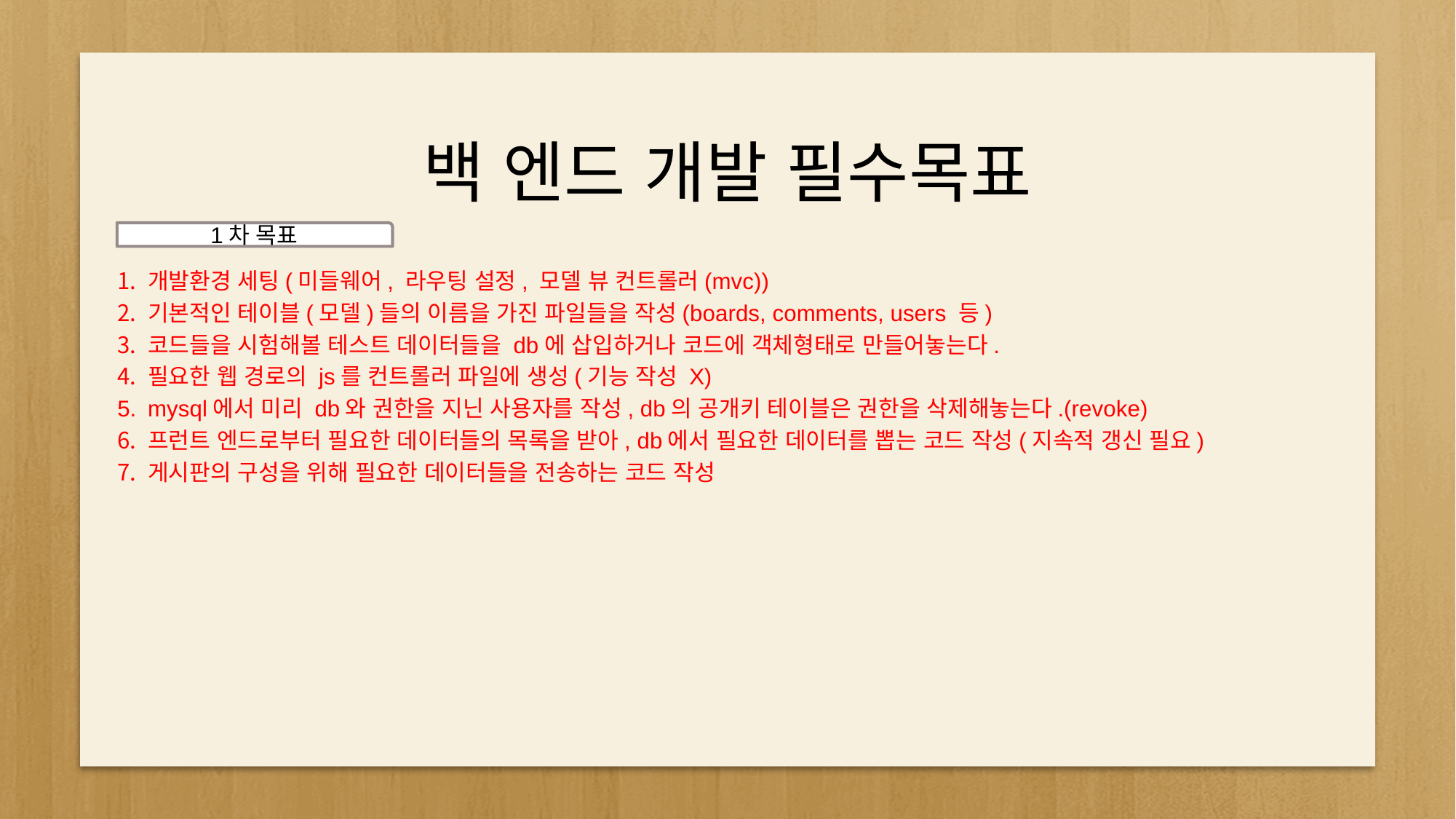

# 백 엔드 개발 필수목표
1차 목표
개발환경 세팅(미들웨어, 라우팅 설정, 모델 뷰 컨트롤러(mvc))
기본적인 테이블(모델)들의 이름을 가진 파일들을 작성(boards, comments, users 등)
코드들을 시험해볼 테스트 데이터들을 db에 삽입하거나 코드에 객체형태로 만들어놓는다.
필요한 웹 경로의 js를 컨트롤러 파일에 생성(기능 작성 X)
mysql에서 미리 db와 권한을 지닌 사용자를 작성, db의 공개키 테이블은 권한을 삭제해놓는다.(revoke)
프런트 엔드로부터 필요한 데이터들의 목록을 받아, db에서 필요한 데이터를 뽑는 코드 작성(지속적 갱신 필요)
게시판의 구성을 위해 필요한 데이터들을 전송하는 코드 작성